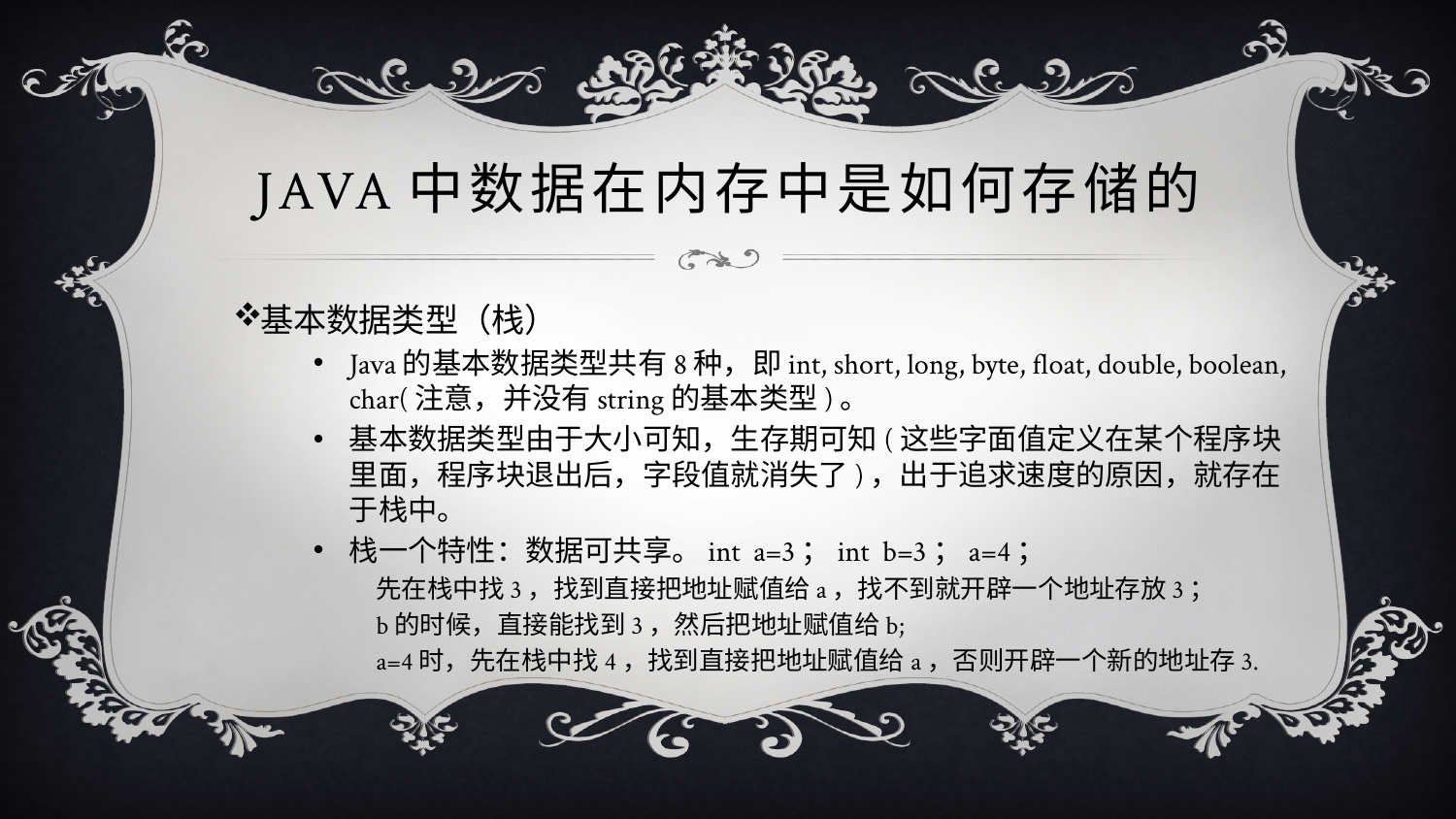

# Java中数据在内存中是如何存储的
基本数据类型（栈）
Java的基本数据类型共有8种，即int, short, long, byte, float, double, boolean, char(注意，并没有string的基本类型)。
基本数据类型由于大小可知，生存期可知(这些字面值定义在某个程序块里面，程序块退出后，字段值就消失了)，出于追求速度的原因，就存在于栈中。
栈一个特性：数据可共享。int  a=3；int  b=3；a=4；
先在栈中找3，找到直接把地址赋值给a，找不到就开辟一个地址存放3；
b的时候，直接能找到3，然后把地址赋值给b;
a=4时，先在栈中找4，找到直接把地址赋值给a，否则开辟一个新的地址存3.